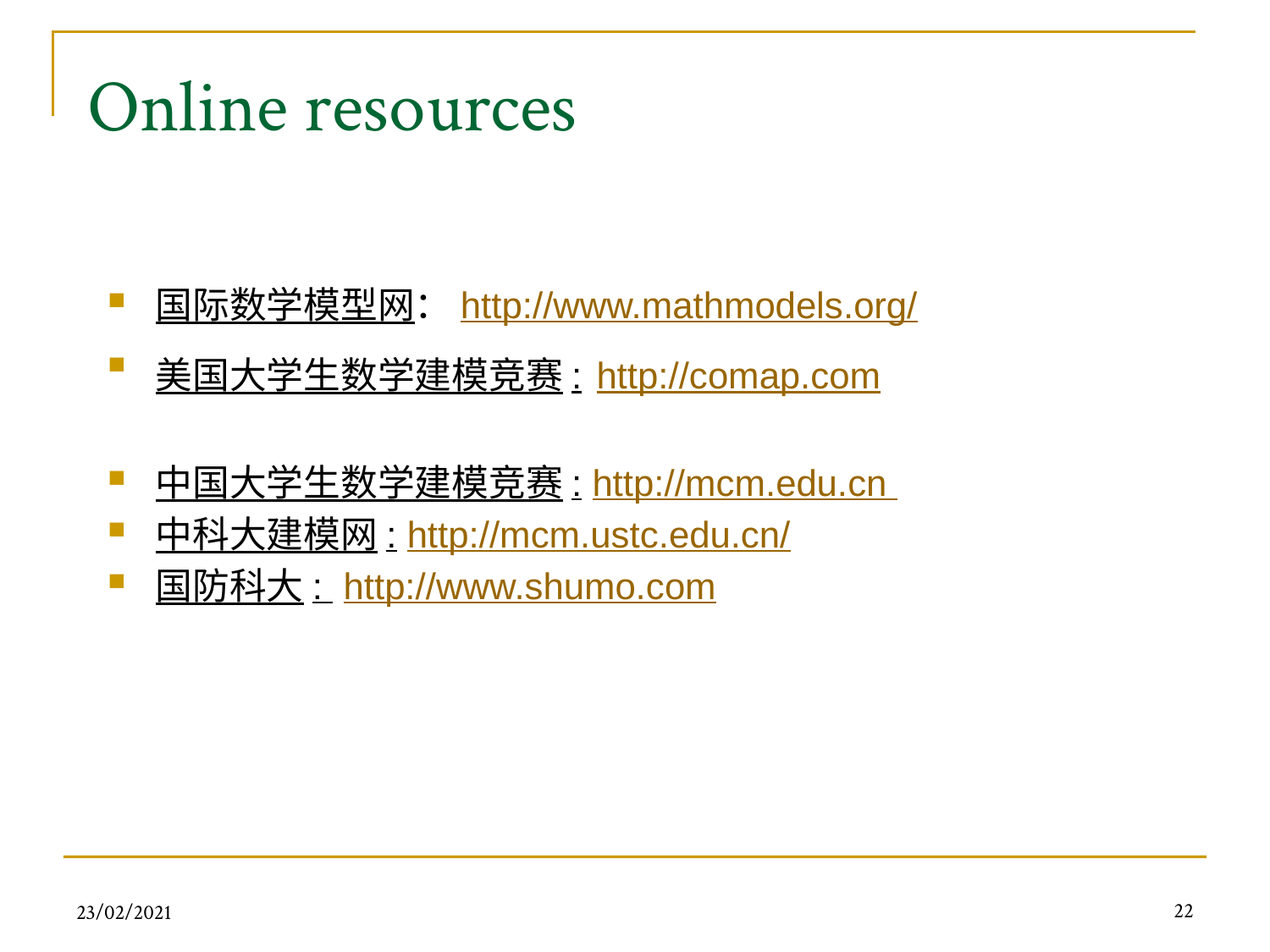

Online resources
国际数学模型网：http://www.mathmodels.org/
美国大学生数学建模竞赛: http://comap.com

中国大学生数学建模竞赛: http://mcm.edu.cn
中科大建模网: http://mcm.ustc.edu.cn/
国防科大:  http://www.shumo.com
23/02/2021
22